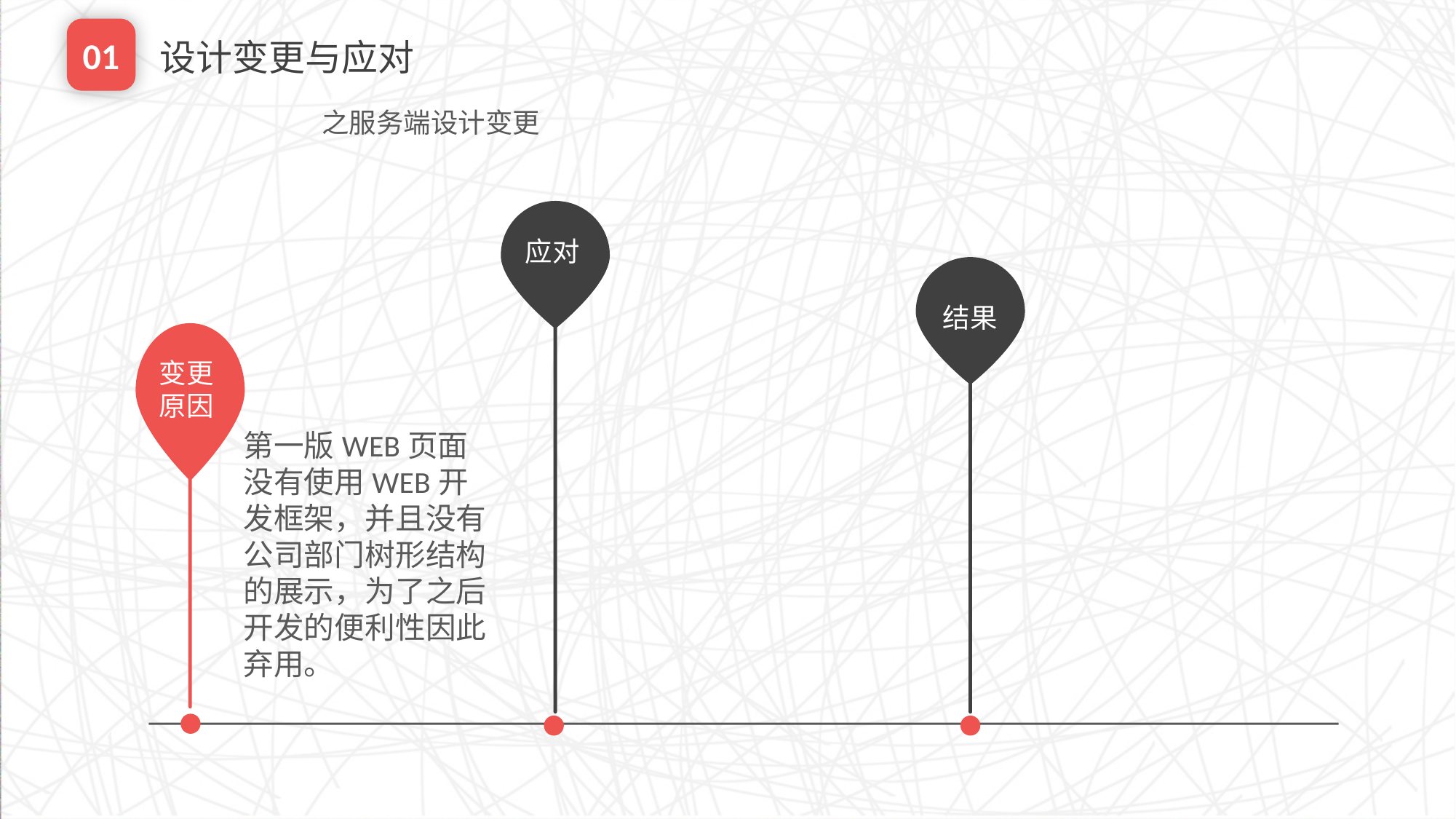

设计变更与应对
01
之服务端设计变更

e7d195523061f1c0205959036996ad55c215b892a7aac5c0B9ADEF7896FB48F2EF97163A2DE1401E1875DEDC438B7864AD24CA23553DBBBD975DAF4CAD4A2592689FFB6CEE59FFA55B2702D0E5EE29CDFC0DD98BC7D6A39AC4E055256EE11BBEDCDB7C9722D66262996B68DE860BD3C77EBCAECB599909EC0E07B61811075331ABCDE6990254B8C8
应对

结果

变更原因
第一版WEB页面没有使用WEB开发框架，并且没有公司部门树形结构的展示，为了之后开发的便利性因此弃用。